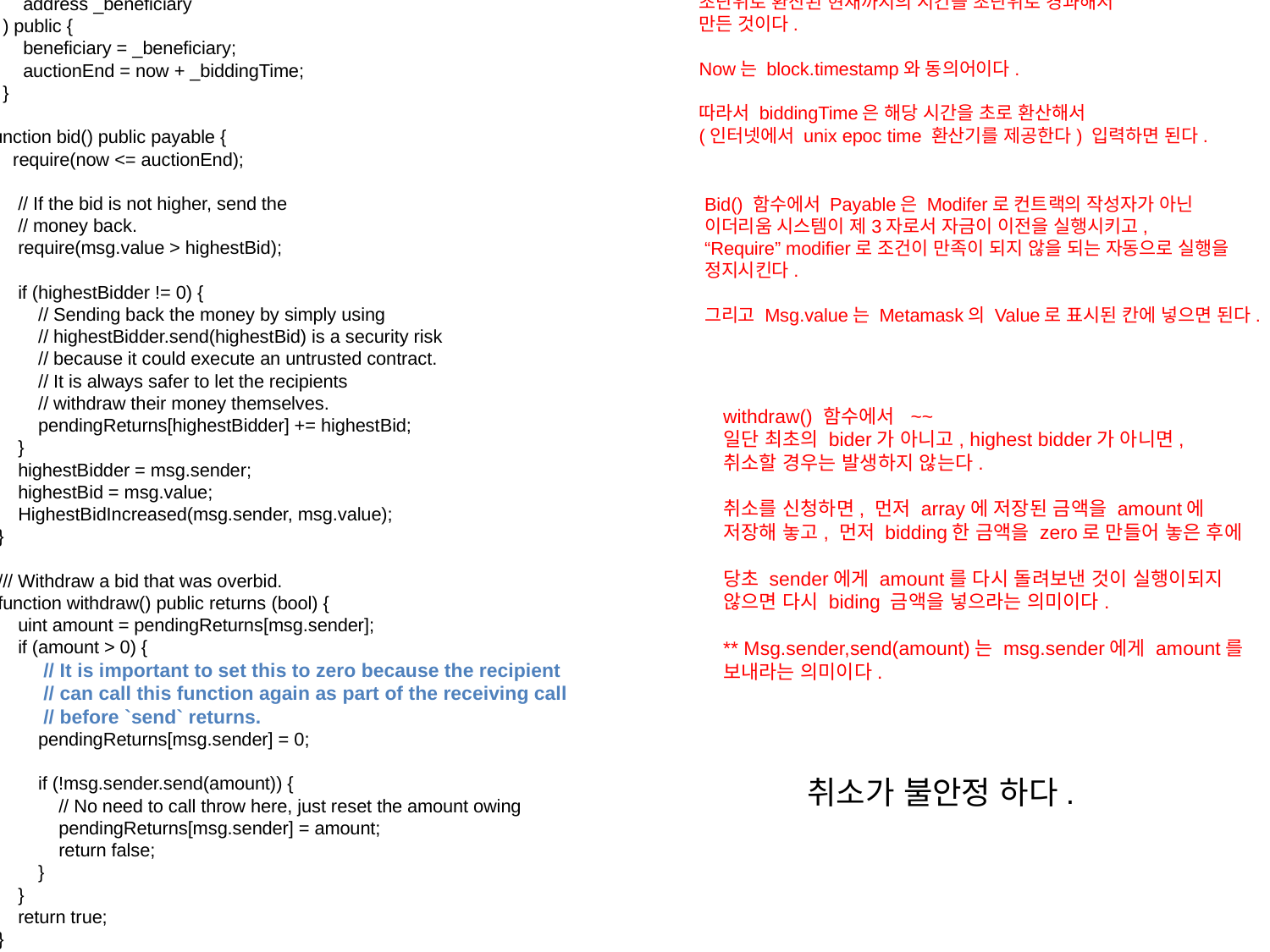

pragma solidity ^0.4.11;

contract SimpleAuction {
    address public beneficiary;
    uint public auctionEnd;

     address public highestBidder;
    uint public highestBid;

    mapping(address => uint) pendingReturns;

    bool ended;

    event HighestBidIncreased(address bidder, uint amount);
    event AuctionEnded(address winner, uint amount);

   function SimpleAuction(
          uint _biddingTime,
         address _beneficiary
     ) public {
         beneficiary = _beneficiary;
         auctionEnd = now + _biddingTime;
     }

  function bid() public payable {
       require(now <= auctionEnd);

        // If the bid is not higher, send the
        // money back.
        require(msg.value > highestBid);

        if (highestBidder != 0) {
            // Sending back the money by simply using
            // highestBidder.send(highestBid) is a security risk
            // because it could execute an untrusted contract.
            // It is always safer to let the recipients
            // withdraw their money themselves.
            pendingReturns[highestBidder] += highestBid;
        }
        highestBidder = msg.sender;
        highestBid = msg.value;
        HighestBidIncreased(msg.sender, msg.value);
    }

    /// Withdraw a bid that was overbid.
    function withdraw() public returns (bool) {
        uint amount = pendingReturns[msg.sender];
        if (amount > 0) {
            // It is important to set this to zero because the recipient
            // can call this function again as part of the receiving call
            // before `send` returns.
            pendingReturns[msg.sender] = 0;

            if (!msg.sender.send(amount)) {
                // No need to call throw here, just reset the amount owing
                pendingReturns[msg.sender] = amount;
                return false;
            }
        }
        return true;
    }

    /// End the auction and send the highest bid
    /// to the beneficiary.
    function auctionEnd() public {
        require(now >= auctionEnd); // auction did not yet end
        require(!ended); // this function has already been called

        // 2. Effects
        ended = true;
        AuctionEnded(highestBidder, highestBid);

        // 3. Interaction
        beneficiary.transfer(highestBid);
    }
}
SimpleAuction에서
Now는 unix epoc time으로 1970년 1월1일 이후,
초단위로 환산된 현재까지의 시간을 초단위로 경과해서
만든 것이다.

Now는 block.timestamp와 동의어이다.

따라서 biddingTime은 해당 시간을 초로 환산해서
(인터넷에서 unix epoc time 환산기를 제공한다) 입력하면 된다.
Bid() 함수에서 Payable은 Modifer로 컨트랙의 작성자가 아닌
이더리움 시스템이 제3자로서 자금이 이전을 실행시키고,
“Require” modifier로 조건이 만족이 되지 않을 되는 자동으로 실행을
정지시킨다.

그리고 Msg.value는 Metamask의 Value로 표시된 칸에 넣으면 된다.
withdraw() 함수에서  ~~
일단 최초의 bider가 아니고, highest bidder가 아니면,
취소할 경우는 발생하지 않는다.

취소를 신청하면, 먼저 array에 저장된 금액을 amount에
저장해 놓고, 먼저 bidding한 금액을 zero로 만들어 놓은 후에

당초 sender에게 amount를 다시 돌려보낸 것이 실행이되지
않으면 다시 biding 금액을 넣으라는 의미이다.

** Msg.sender,send(amount)는 msg.sender에게 amount를
보내라는 의미이다.

취소가 불안정 하다.